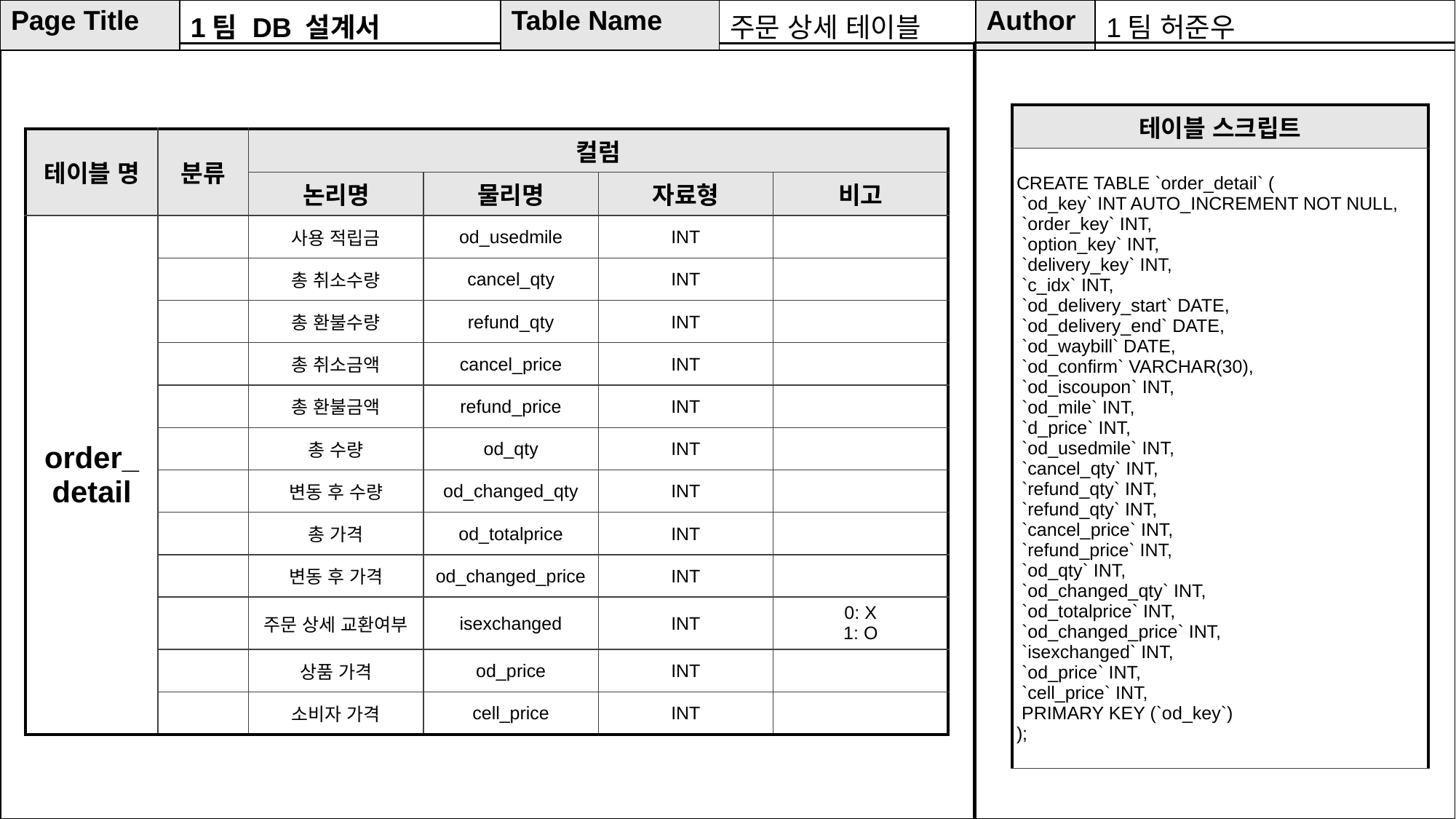

| Page Title | 1팀 DB 설계서 | Table Name | 주문 상세 테이블 | Author | 1팀 허준우 |
| --- | --- | --- | --- | --- | --- |

| 테이블 스크립트 |
| --- |
| CREATE TABLE `order\_detail` ( `od\_key` INT AUTO\_INCREMENT NOT NULL, `order\_key` INT, `option\_key` INT, `delivery\_key` INT, `c\_idx` INT, `od\_delivery\_start` DATE, `od\_delivery\_end` DATE, `od\_waybill` DATE, `od\_confirm` VARCHAR(30), `od\_iscoupon` INT, `od\_mile` INT, `d\_price` INT, `od\_usedmile` INT, `cancel\_qty` INT, `refund\_qty` INT, `refund\_qty` INT, `cancel\_price` INT, `refund\_price` INT, `od\_qty` INT, `od\_changed\_qty` INT, `od\_totalprice` INT, `od\_changed\_price` INT, `isexchanged` INT, `od\_price` INT, `cell\_price` INT, PRIMARY KEY (`od\_key`) ); |
| 테이블 명 | 분류 | 컬럼 |  |  |  |
| --- | --- | --- | --- | --- | --- |
|  |  | 논리명 | 물리명 | 자료형 | 비고 |
| order\_ detail |  | 사용 적립금 | od\_usedmile | INT |  |
|  |  | 총 취소수량 | cancel\_qty | INT |  |
|  |  | 총 환불수량 | refund\_qty | INT |  |
|  |  | 총 취소금액 | cancel\_price | INT |  |
|  |  | 총 환불금액 | refund\_price | INT |  |
|  |  | 총 수량 | od\_qty | INT |  |
|  |  | 변동 후 수량 | od\_changed\_qty | INT |  |
|  |  | 총 가격 | od\_totalprice | INT |  |
|  |  | 변동 후 가격 | od\_changed\_price | INT |  |
|  |  | 주문 상세 교환여부 | isexchanged | INT | 0: X 1: O |
|  |  | 상품 가격 | od\_price | INT |  |
|  |  | 소비자 가격 | cell\_price | INT |  |